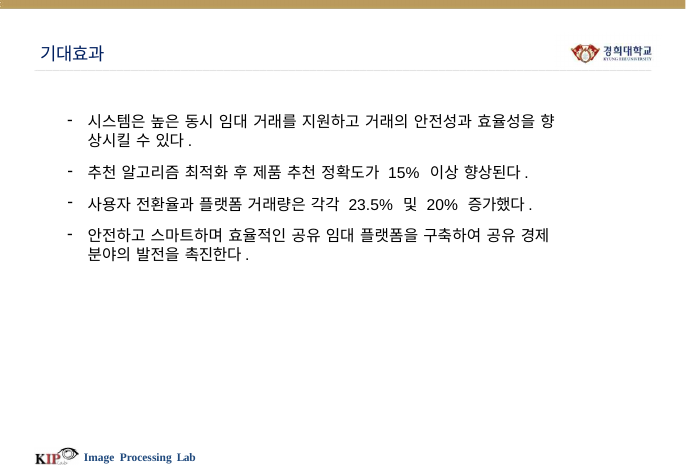

# 기대효과
시스템은 높은 동시 임대 거래를 지원하고 거래의 안전성과 효율성을 향 상시킬 수 있다.
추천 알고리즘 최적화 후 제품 추천 정확도가 15% 이상 향상된다.
사용자 전환율과 플랫폼 거래량은 각각 23.5% 및 20% 증가했다.
안전하고 스마트하며 효율적인 공유 임대 플랫폼을 구축하여 공유 경제 분야의 발전을 촉진한다.
Image Processing Lab